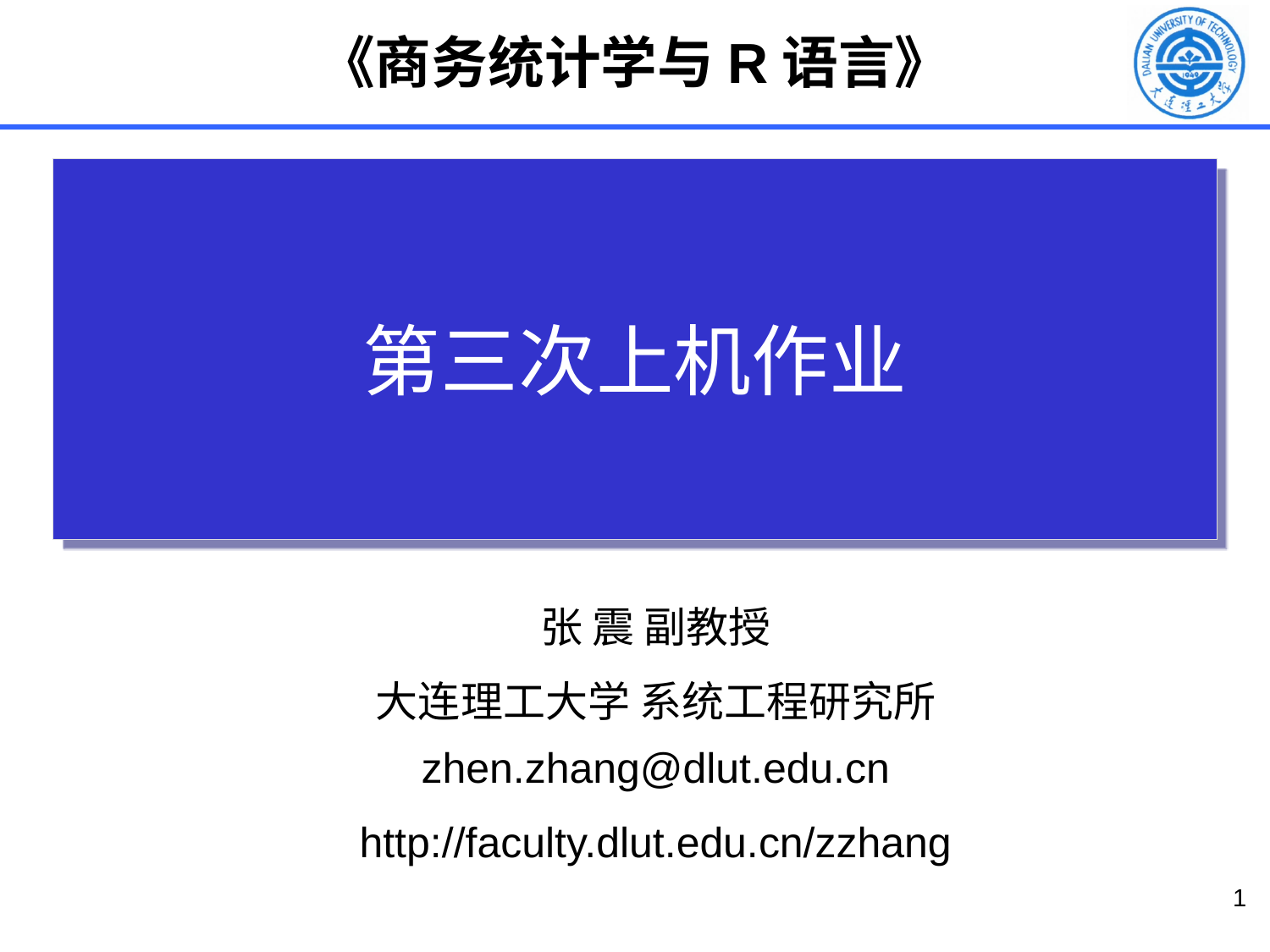

《商务统计学与R语言》
第三次上机作业
张 震 副教授
大连理工大学 系统工程研究所 zhen.zhang@dlut.edu.cn
http://faculty.dlut.edu.cn/zzhang
1